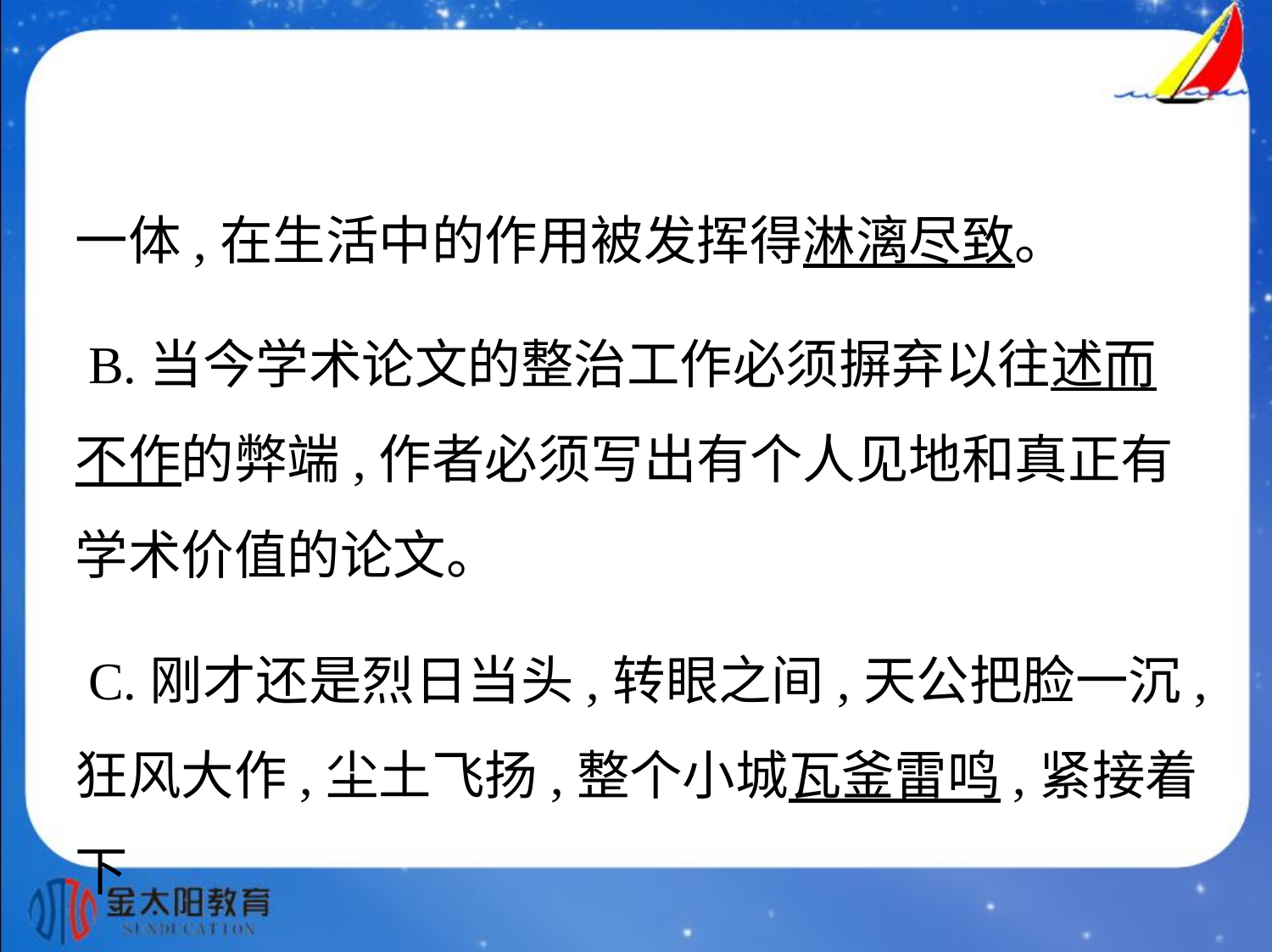

一体,在生活中的作用被发挥得淋漓尽致。
 B.当今学术论文的整治工作必须摒弃以往述而
不作的弊端,作者必须写出有个人见地和真正有
学术价值的论文。
 C.刚才还是烈日当头,转眼之间,天公把脸一沉,
狂风大作,尘土飞扬,整个小城瓦釜雷鸣,紧接着下